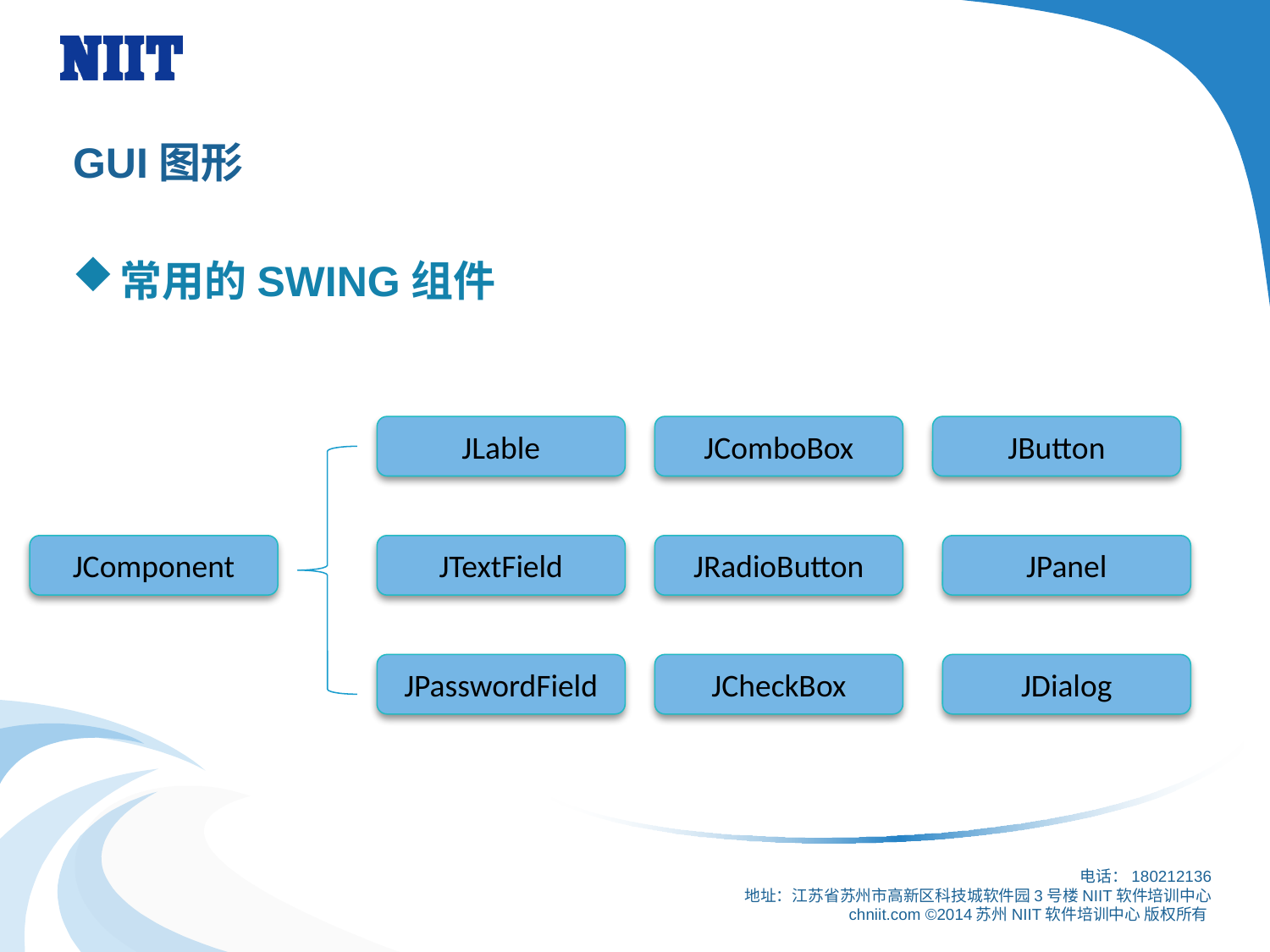

# GUI图形
常用的SWING组件
JLable
JComboBox
JButton

JComponent
JTextField
JRadioButton
JPanel
JPasswordField
JCheckBox
JDialog